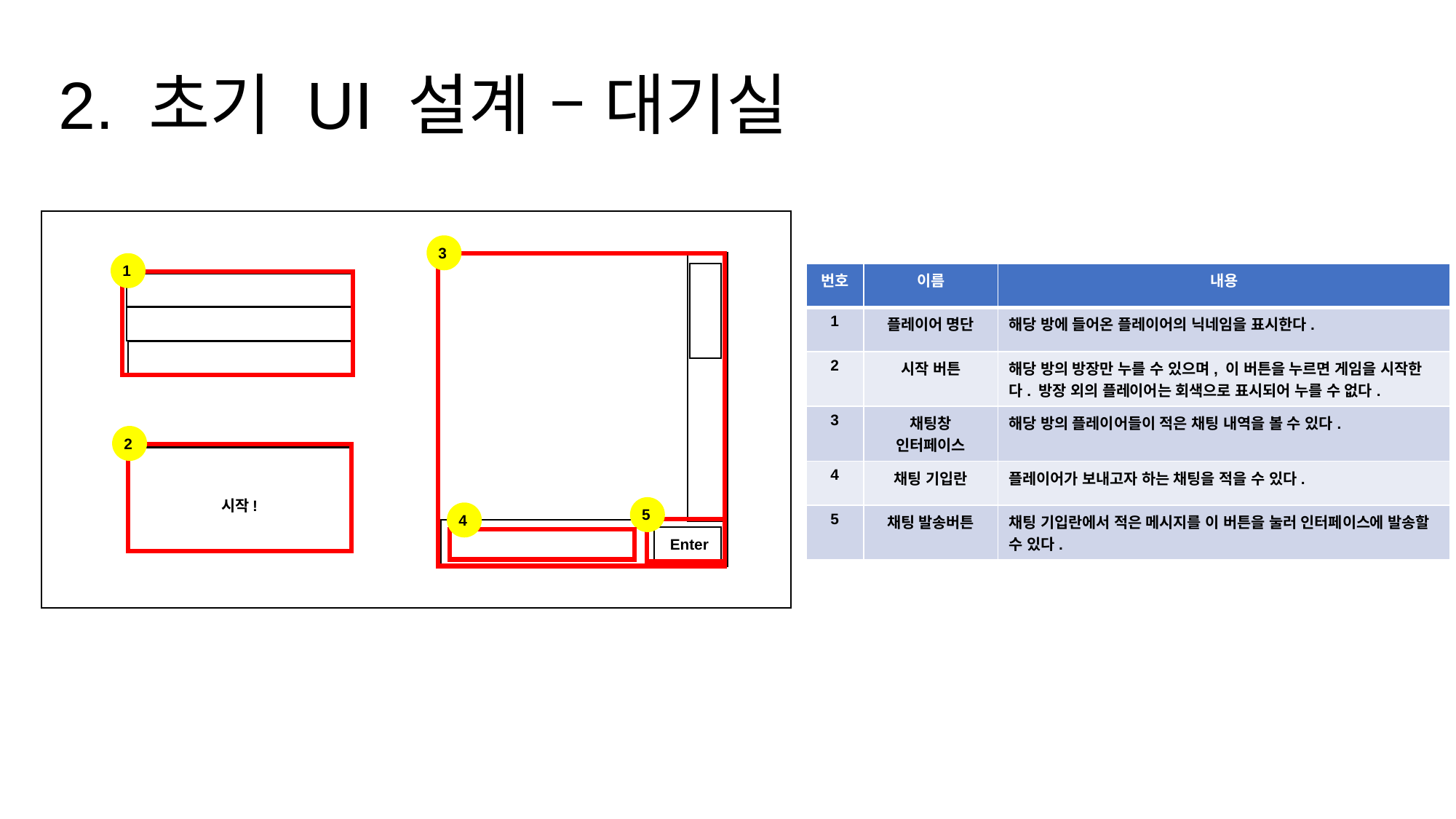

# 2. 초기 UI 설계 – 대기실

3

1

| 번호 | 이름 | 내용 |
| --- | --- | --- |
| 1 | 플레이어 명단 | 해당 방에 들어온 플레이어의 닉네임을 표시한다. |
| 2 | 시작 버튼 | 해당 방의 방장만 누를 수 있으며, 이 버튼을 누르면 게임을 시작한다. 방장 외의 플레이어는 회색으로 표시되어 누를 수 없다. |
| 3 | 채팅창 인터페이스 | 해당 방의 플레이어들이 적은 채팅 내역을 볼 수 있다. |
| 4 | 채팅 기입란 | 플레이어가 보내고자 하는 채팅을 적을 수 있다. |
| 5 | 채팅 발송버튼 | 채팅 기입란에서 적은 메시지를 이 버튼을 눌러 인터페이스에 발송할 수 있다. |

2

시작!

5

4

Enter